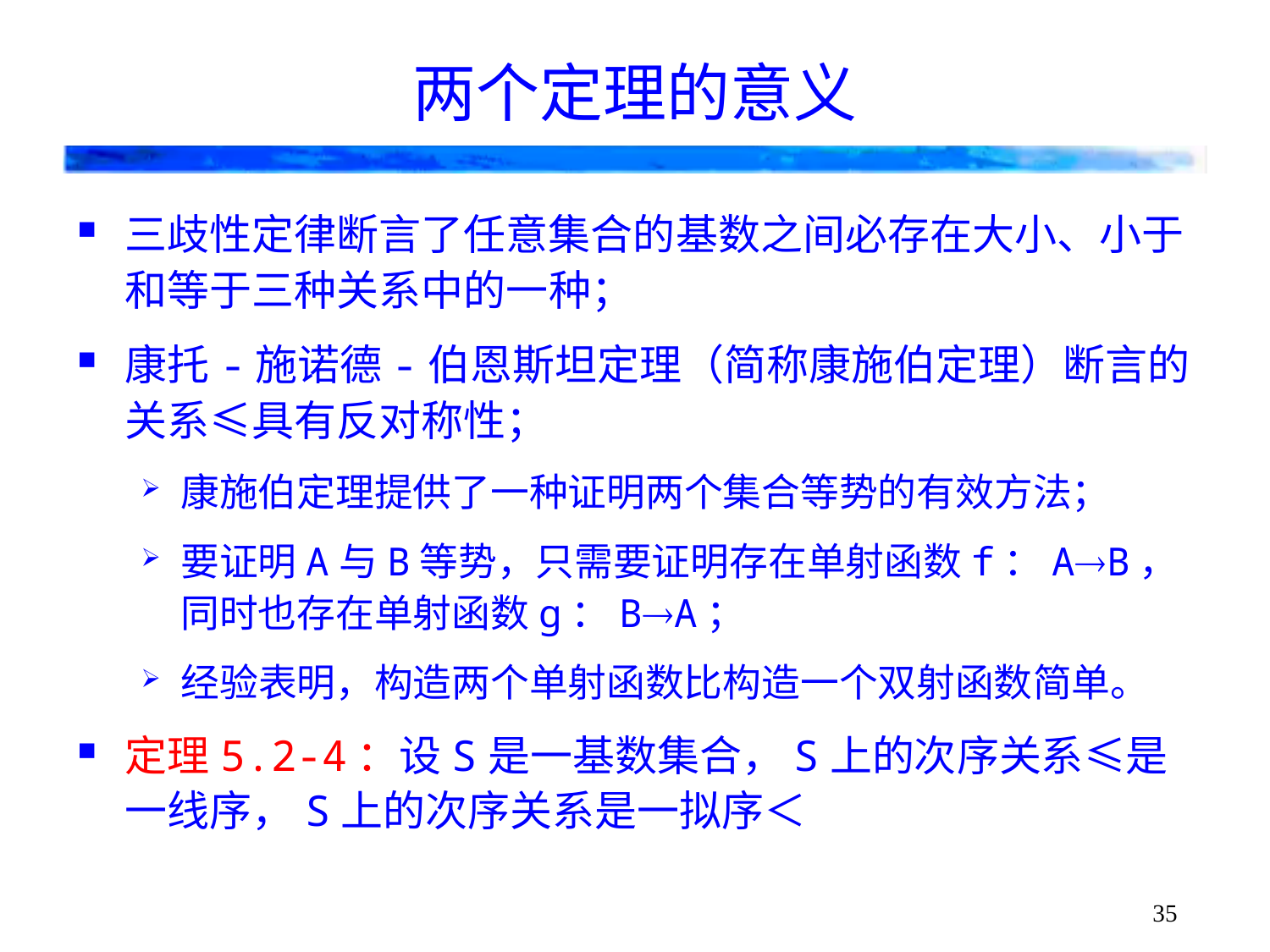

# 两个定理的意义
三歧性定律断言了任意集合的基数之间必存在大小、小于和等于三种关系中的一种；
康托-施诺德-伯恩斯坦定理（简称康施伯定理）断言的关系≤具有反对称性；
康施伯定理提供了一种证明两个集合等势的有效方法；
要证明A与B等势，只需要证明存在单射函数f：A→B，同时也存在单射函数g：B→A；
经验表明，构造两个单射函数比构造一个双射函数简单。
定理5.2-4：设S是一基数集合，S上的次序关系≤是一线序，S上的次序关系是一拟序＜
35